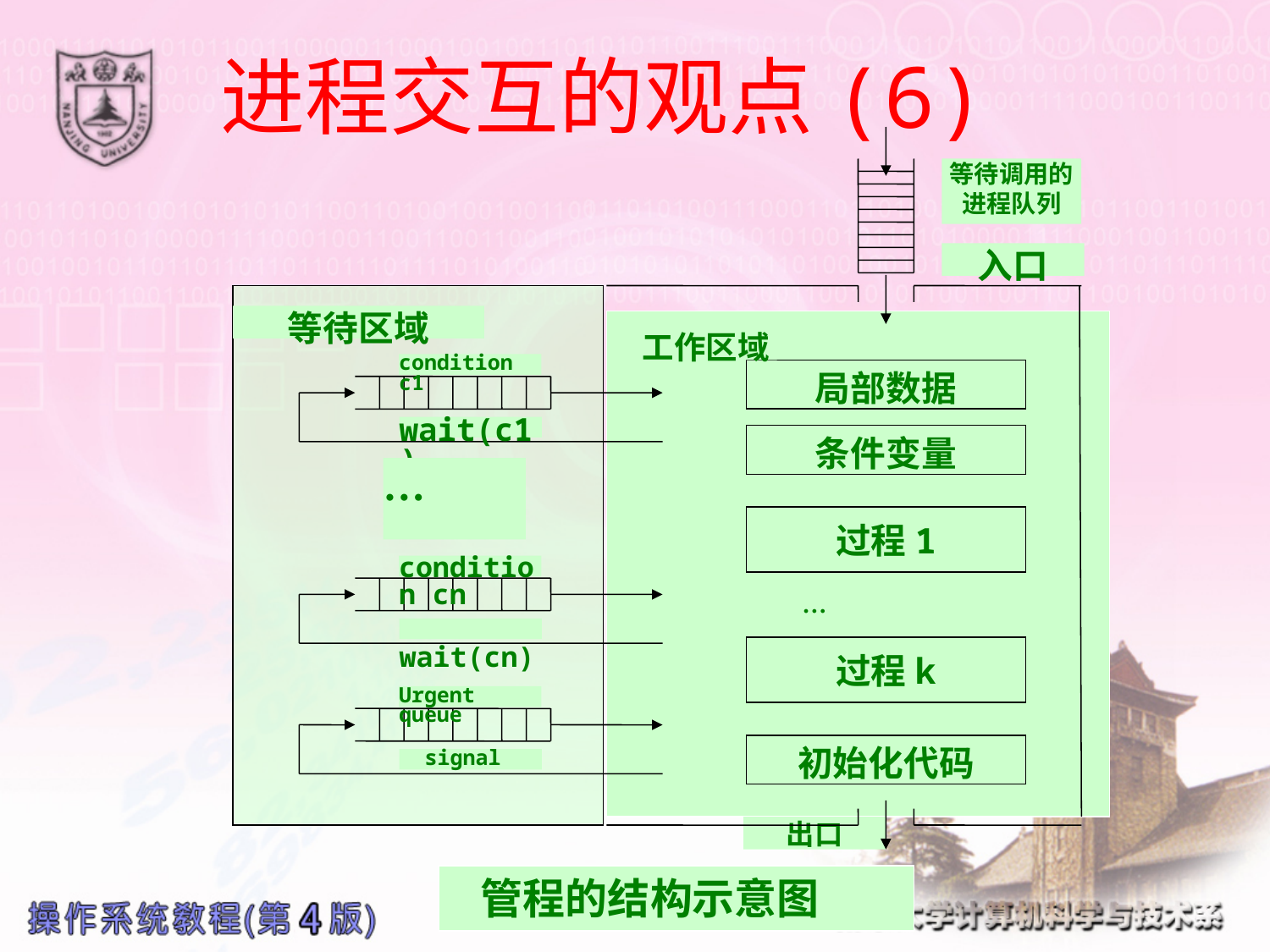

# 进程交互的观点(6)

等待调用的进程队列

入口

等待区域

工作区域

condition c1

wait(c1)

局部数据
条件变量
…

过程1
condition cn

  wait(cn)

…

过程k
Urgent queue

  signal

初始化代码

出口

  管程的结构示意图